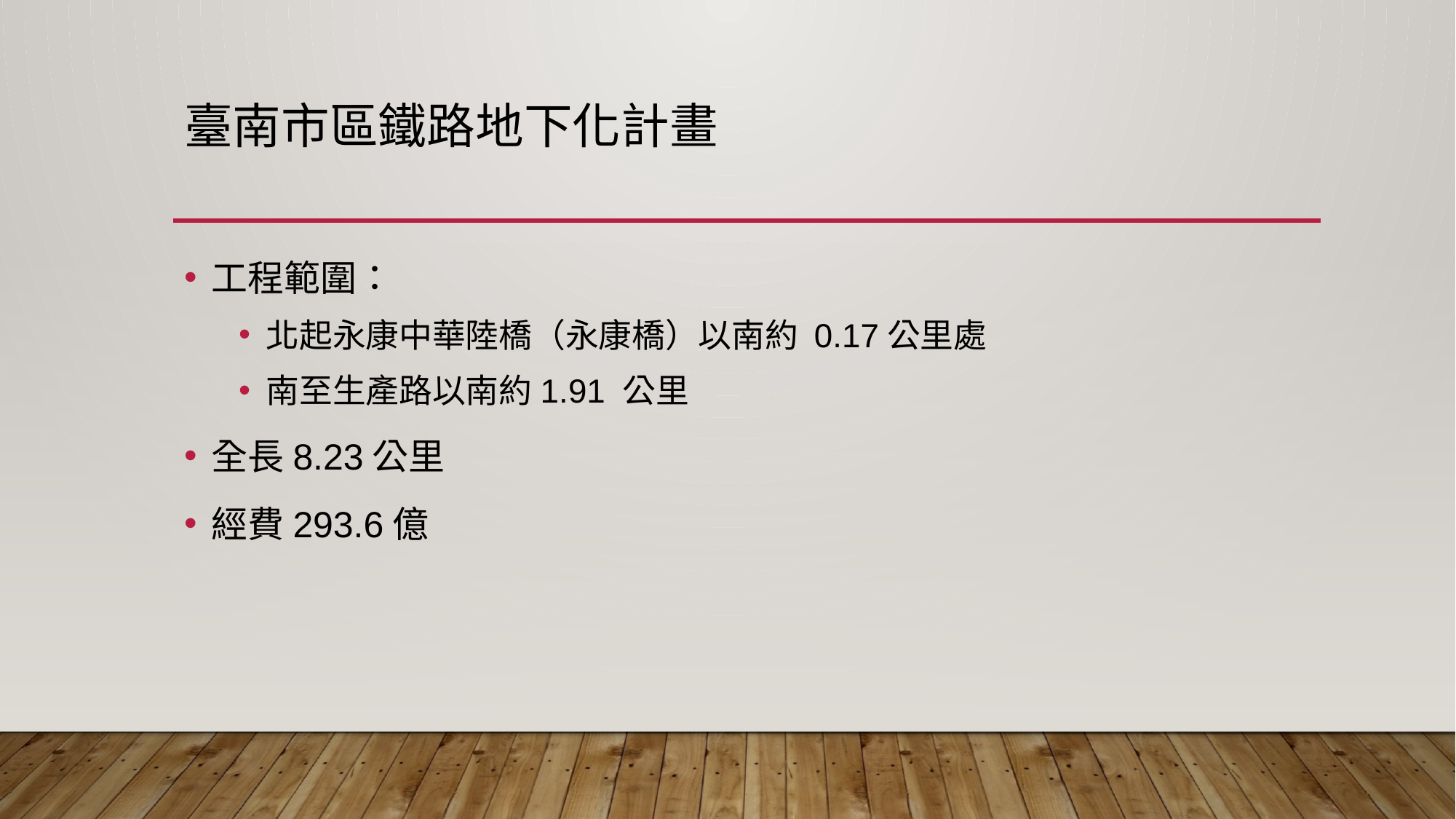

# 臺南市區鐵路地下化計畫
工程範圍：
北起永康中華陸橋（永康橋）以南約 0.17公里處
南至生產路以南約1.91 公里
全長8.23公里
經費293.6億